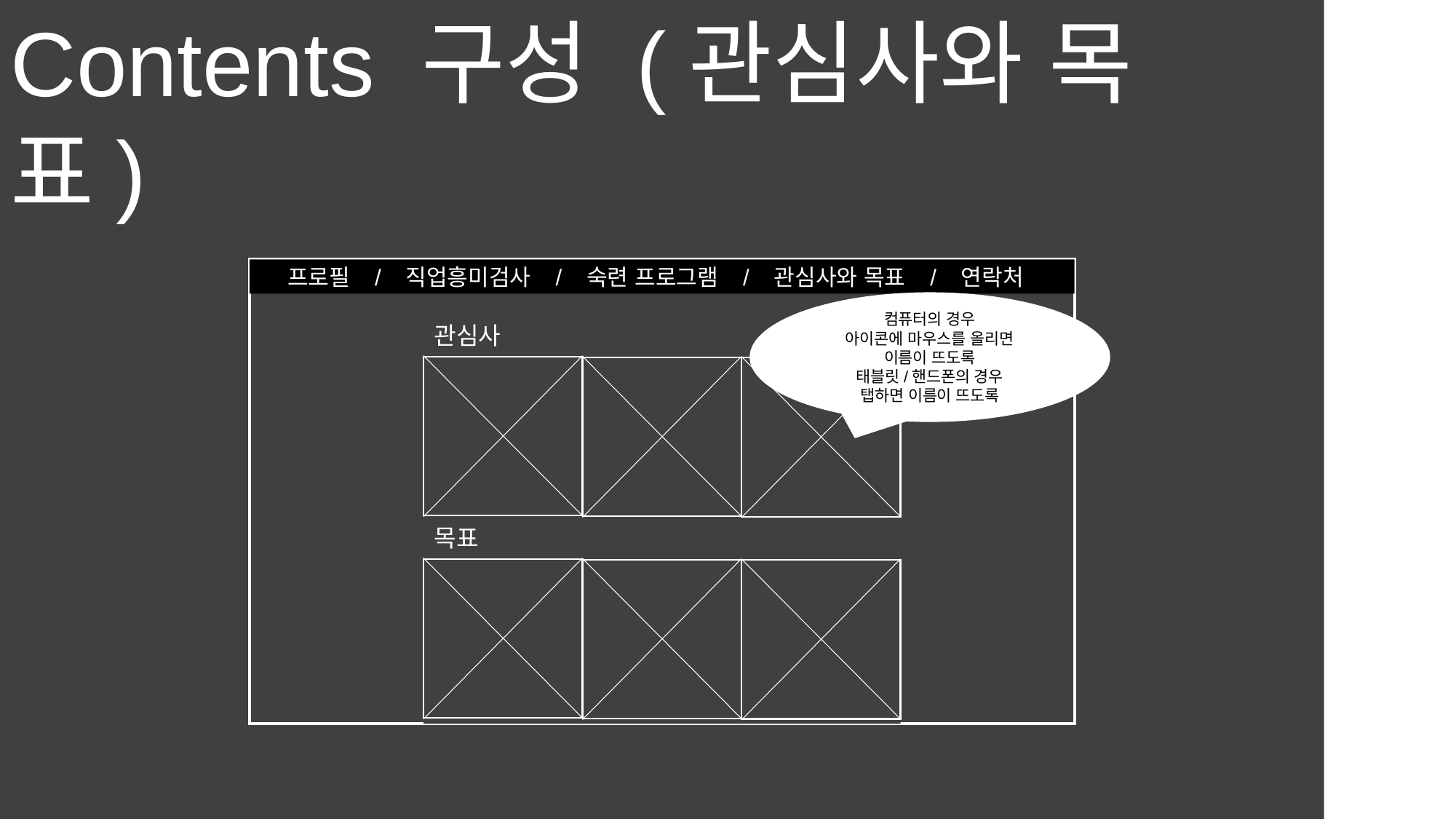

Contents 구성 (관심사와 목표)

프로필   /   직업흥미검사   /   숙련 프로그램   /   관심사와 목표   /   연락처
컴퓨터의 경우
아이콘에 마우스를 올리면
이름이 뜨도록
태블릿/핸드폰의 경우
탭하면 이름이 뜨도록

관심사

목표